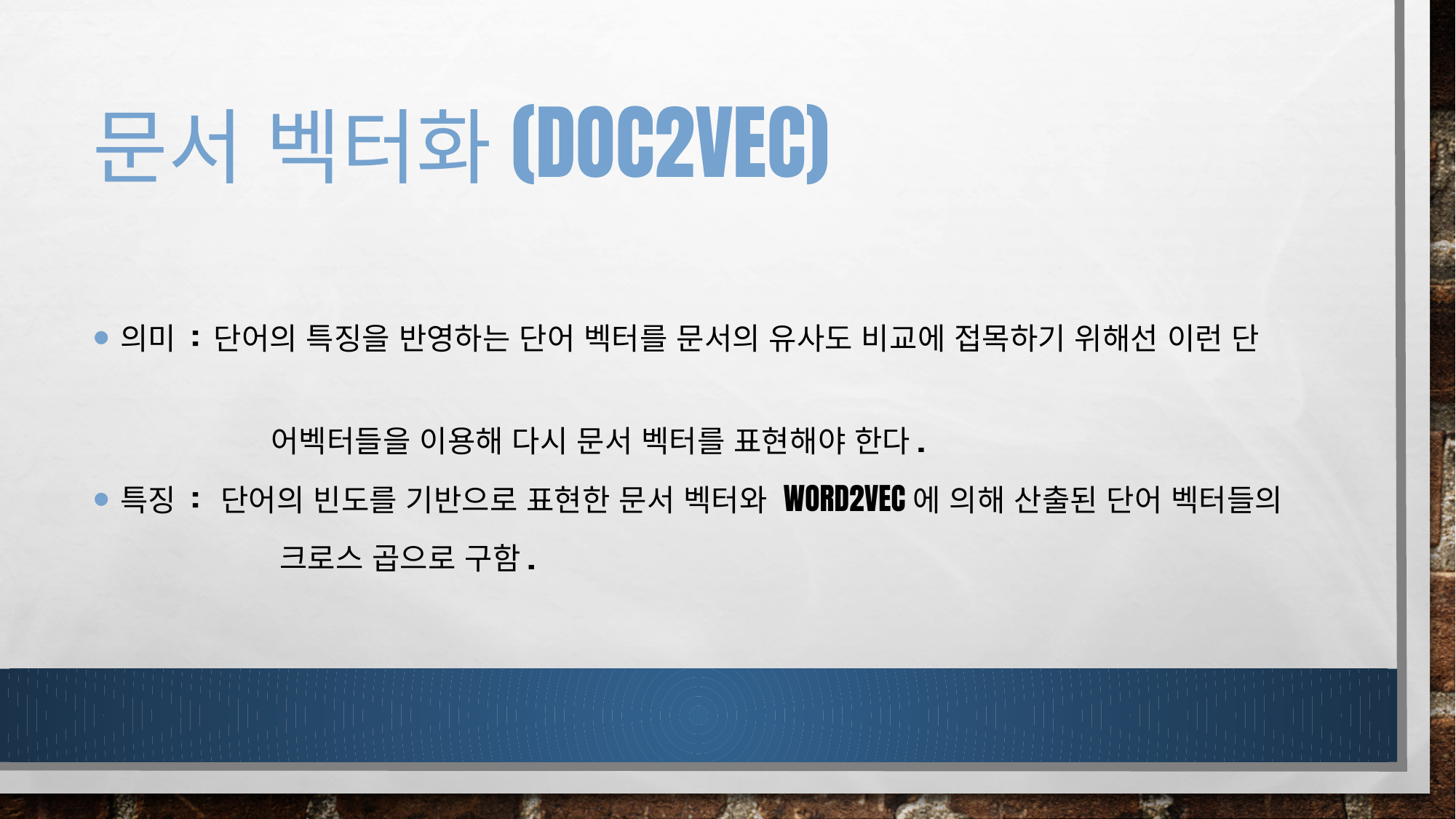

# 문서 벡터화(DOC2VEC)
의미 : 단어의 특징을 반영하는 단어 벡터를 문서의 유사도 비교에 접목하기 위해선 이런 단
                    어벡터들을 이용해 다시 문서 벡터를 표현해야 한다.
특징 :  단어의 빈도를 기반으로 표현한 문서 벡터와 Word2Vec에 의해 산출된 단어 벡터들의
                     크로스 곱으로 구함.